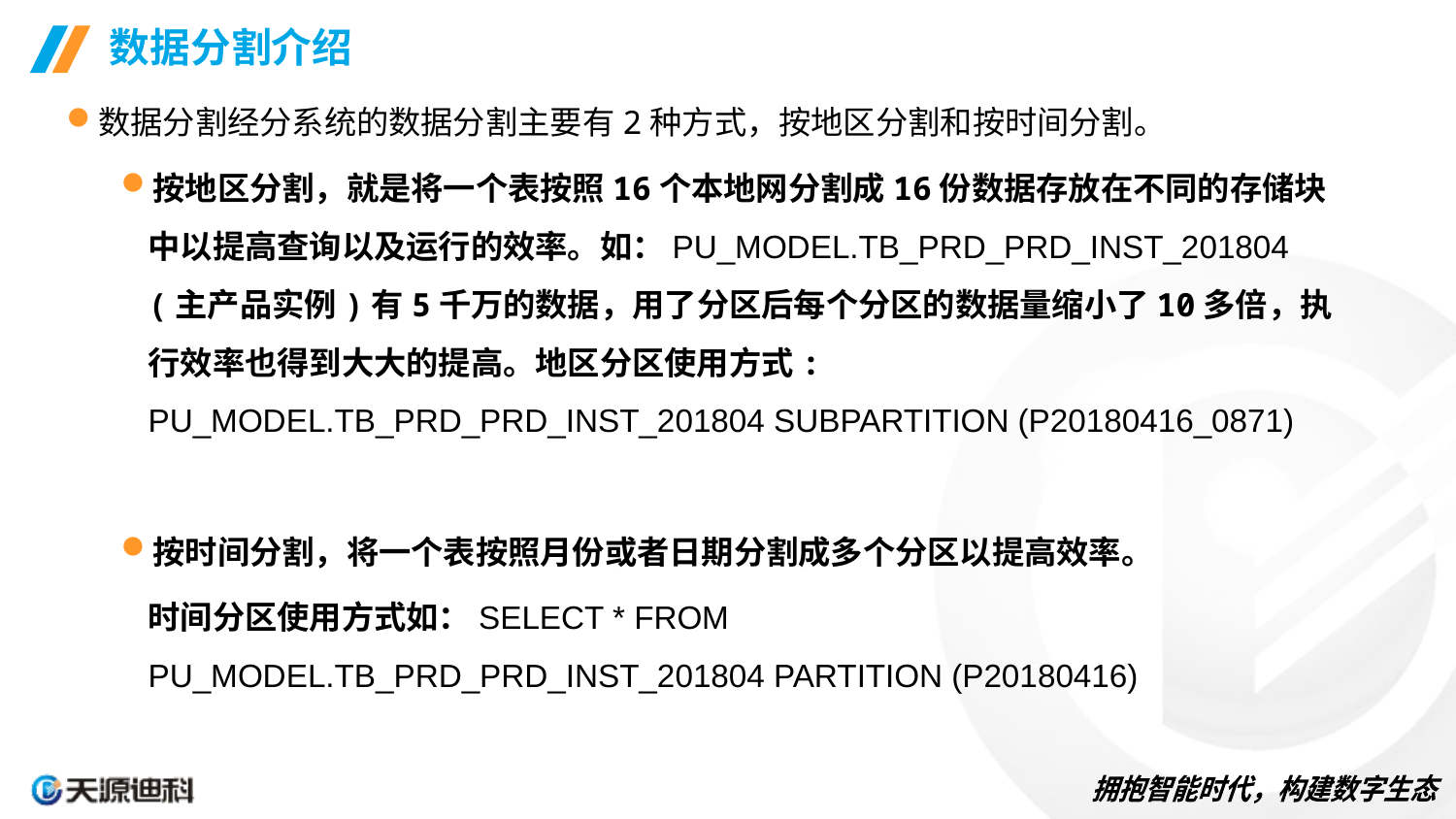

# 数据分割介绍
数据分割经分系统的数据分割主要有2种方式，按地区分割和按时间分割。
按地区分割，就是将一个表按照16个本地网分割成16份数据存放在不同的存储块中以提高查询以及运行的效率。如：PU_MODEL.TB_PRD_PRD_INST_201804 (主产品实例)有5千万的数据，用了分区后每个分区的数据量缩小了10多倍，执行效率也得到大大的提高。地区分区使用方式: PU_MODEL.TB_PRD_PRD_INST_201804 SUBPARTITION (P20180416_0871)

按时间分割，将一个表按照月份或者日期分割成多个分区以提高效率。
	时间分区使用方式如：SELECT * FROM PU_MODEL.TB_PRD_PRD_INST_201804 PARTITION (P20180416)